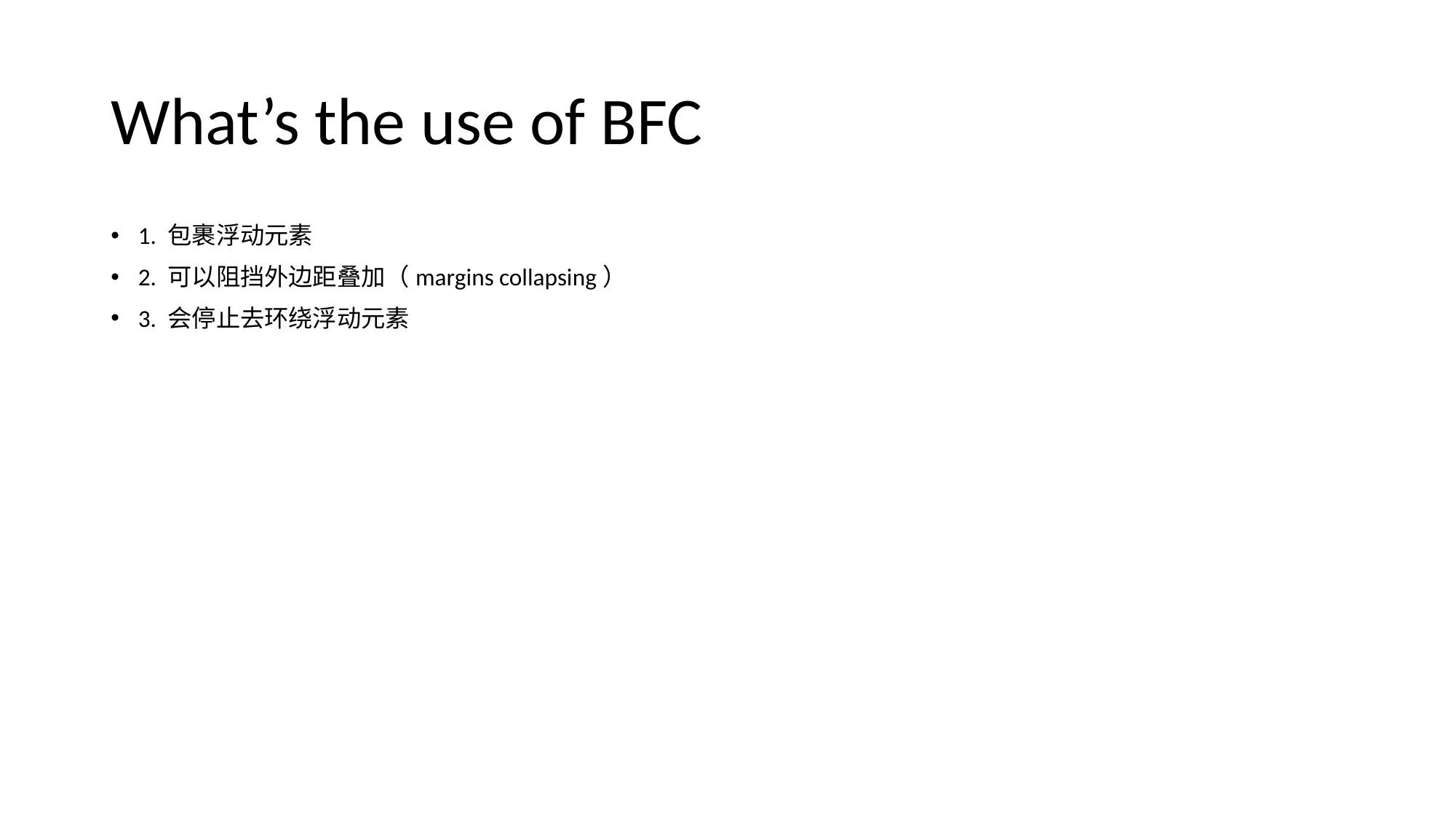

# What’s the use of BFC
1. 包裹浮动元素
2. 可以阻挡外边距叠加（margins collapsing）
3. 会停止去环绕浮动元素